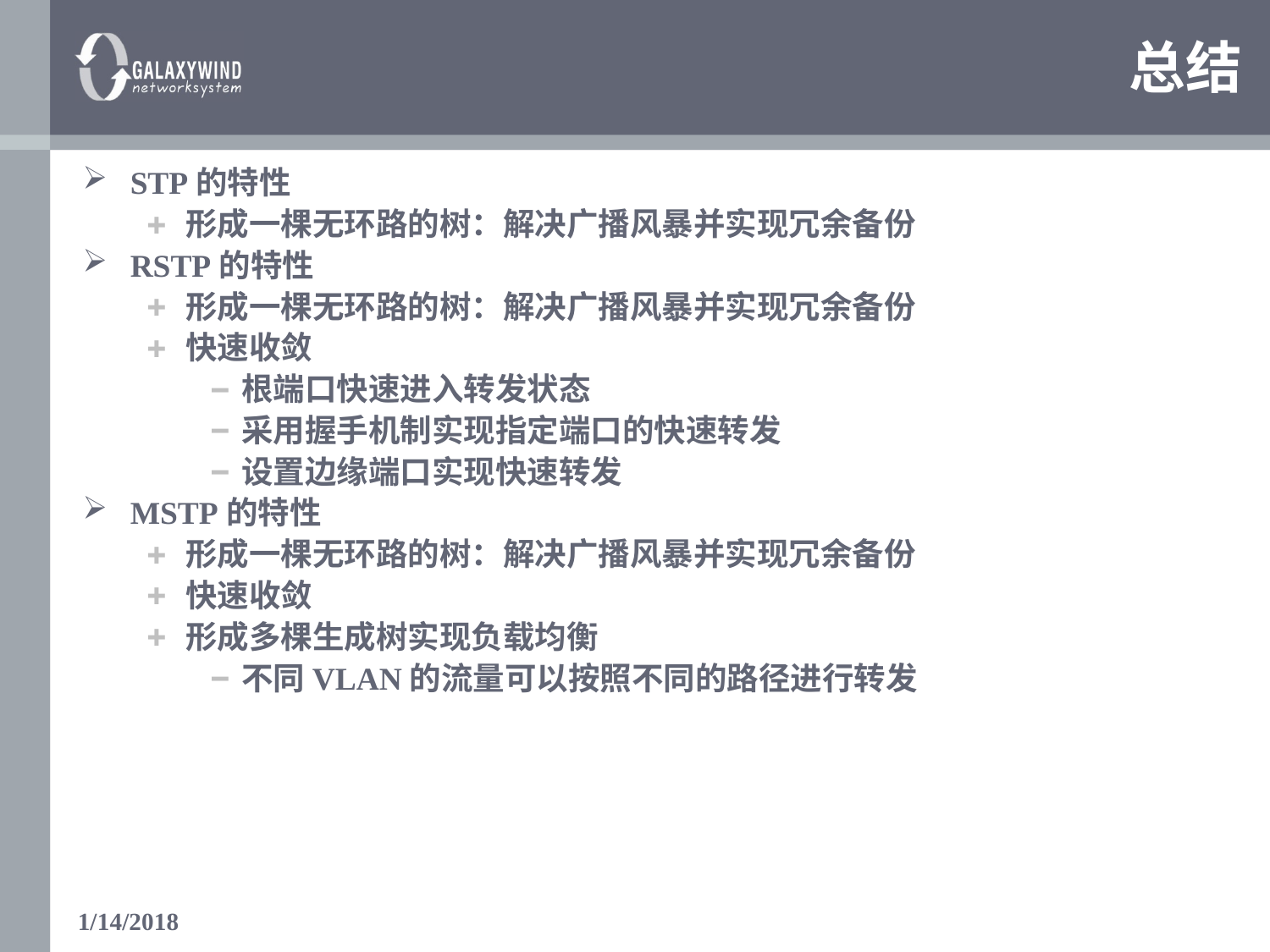

# 总结
STP的特性
形成一棵无环路的树：解决广播风暴并实现冗余备份
RSTP的特性
形成一棵无环路的树：解决广播风暴并实现冗余备份
快速收敛
根端口快速进入转发状态
采用握手机制实现指定端口的快速转发
设置边缘端口实现快速转发
MSTP的特性
形成一棵无环路的树：解决广播风暴并实现冗余备份
快速收敛
形成多棵生成树实现负载均衡
不同VLAN的流量可以按照不同的路径进行转发

1/14/2018